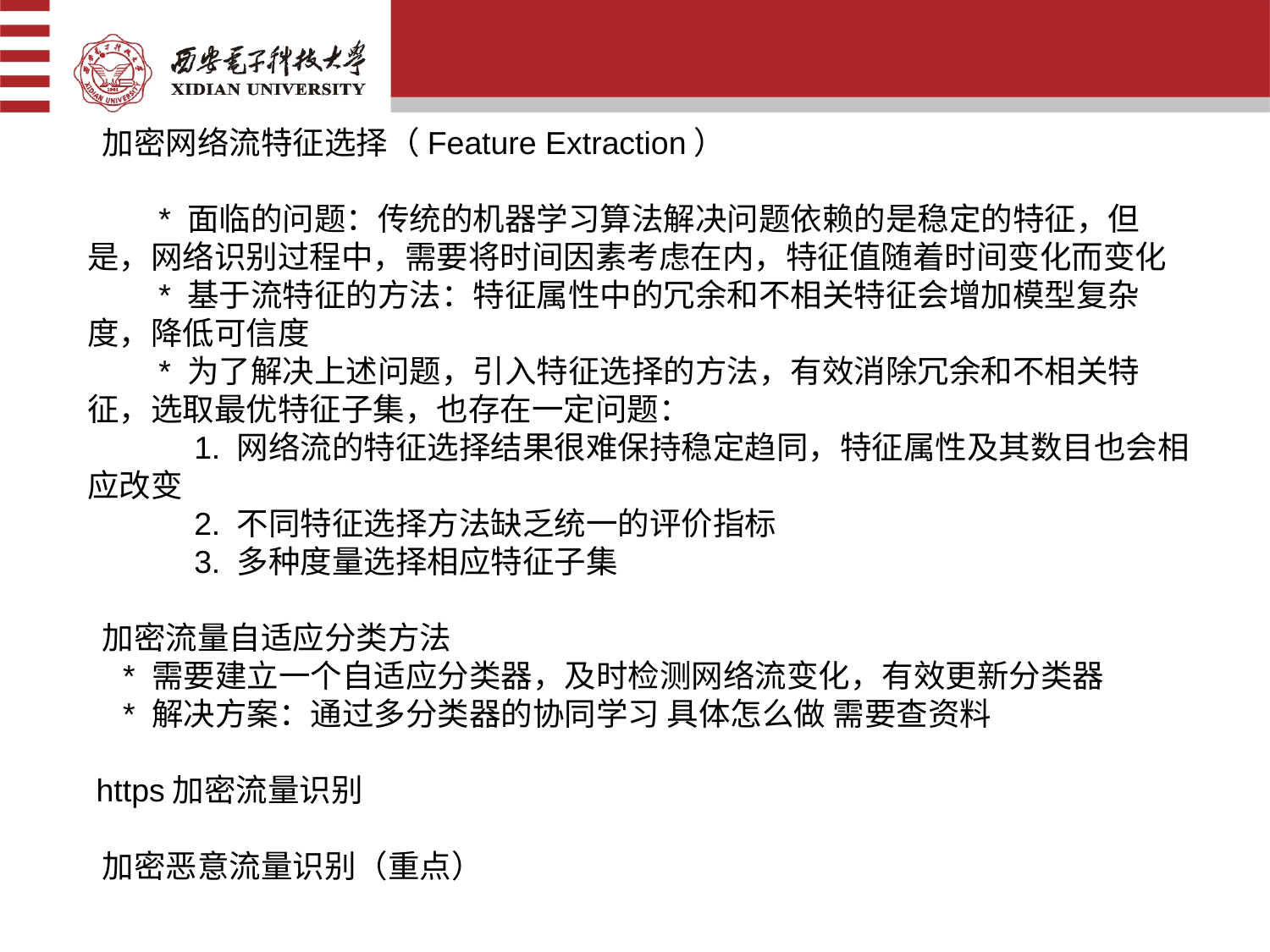

加密网络流特征选择（Feature Extraction）

        * 面临的问题：传统的机器学习算法解决问题依赖的是稳定的特征，但是，网络识别过程中，需要将时间因素考虑在内，特征值随着时间变化而变化
        * 基于流特征的方法：特征属性中的冗余和不相关特征会增加模型复杂度，降低可信度
        * 为了解决上述问题，引入特征选择的方法，有效消除冗余和不相关特征，选取最优特征子集，也存在一定问题：
            1. 网络流的特征选择结果很难保持稳定趋同，特征属性及其数目也会相应改变
            2. 不同特征选择方法缺乏统一的评价指标
            3. 多种度量选择相应特征子集

 加密流量自适应分类方法
    * 需要建立一个自适应分类器，及时检测网络流变化，有效更新分类器
    * 解决方案：通过多分类器的协同学习 具体怎么做 需要查资料

 https加密流量识别

 加密恶意流量识别（重点）